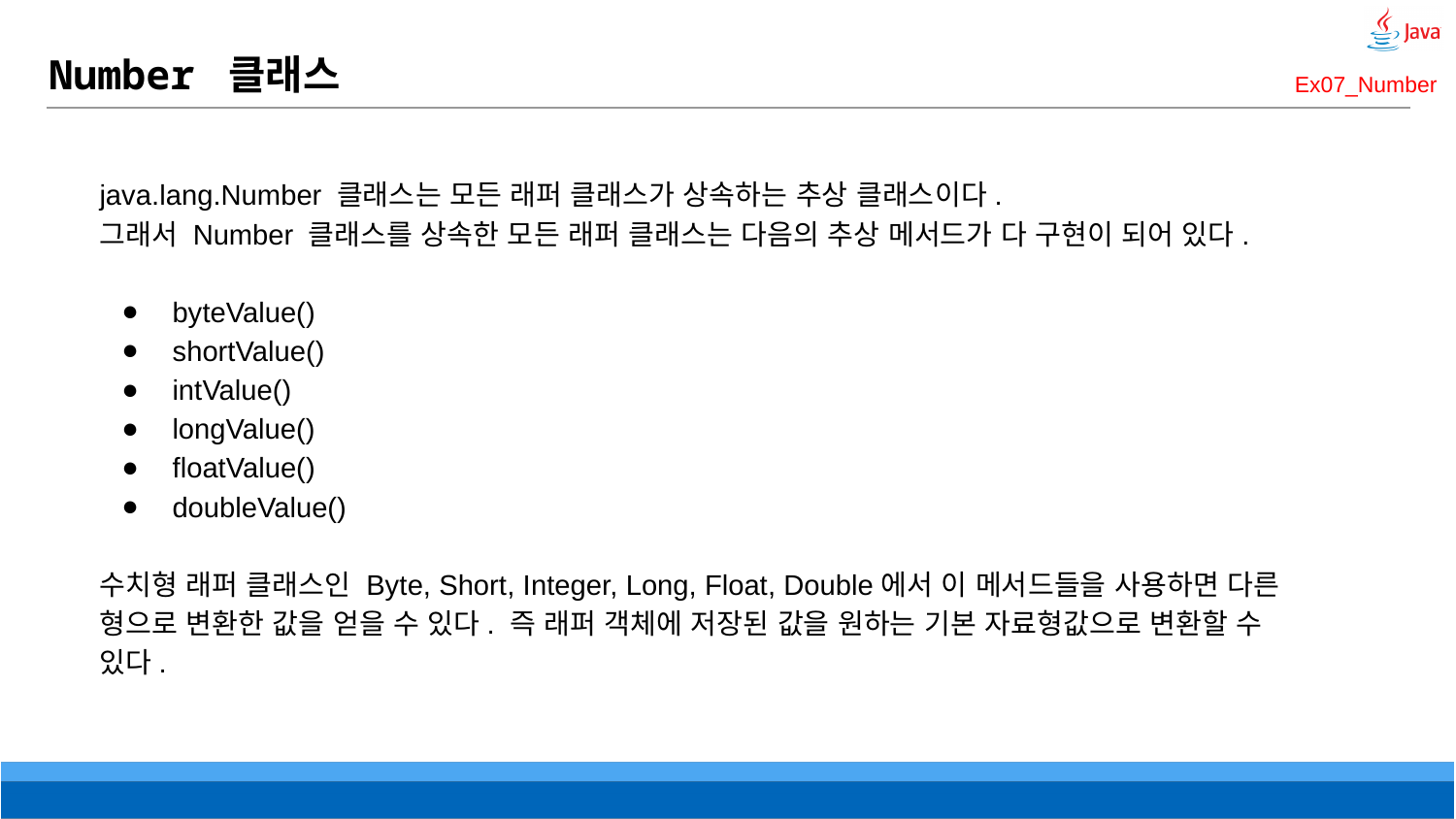

# Number 클래스
Ex07_Number
java.lang.Number 클래스는 모든 래퍼 클래스가 상속하는 추상 클래스이다.
그래서 Number 클래스를 상속한 모든 래퍼 클래스는 다음의 추상 메서드가 다 구현이 되어 있다.

byteValue()
shortValue()
intValue()
longValue()
floatValue()
doubleValue()

수치형 래퍼 클래스인 Byte, Short, Integer, Long, Float, Double에서 이 메서드들을 사용하면 다른 형으로 변환한 값을 얻을 수 있다. 즉 래퍼 객체에 저장된 값을 원하는 기본 자료형값으로 변환할 수 있다.